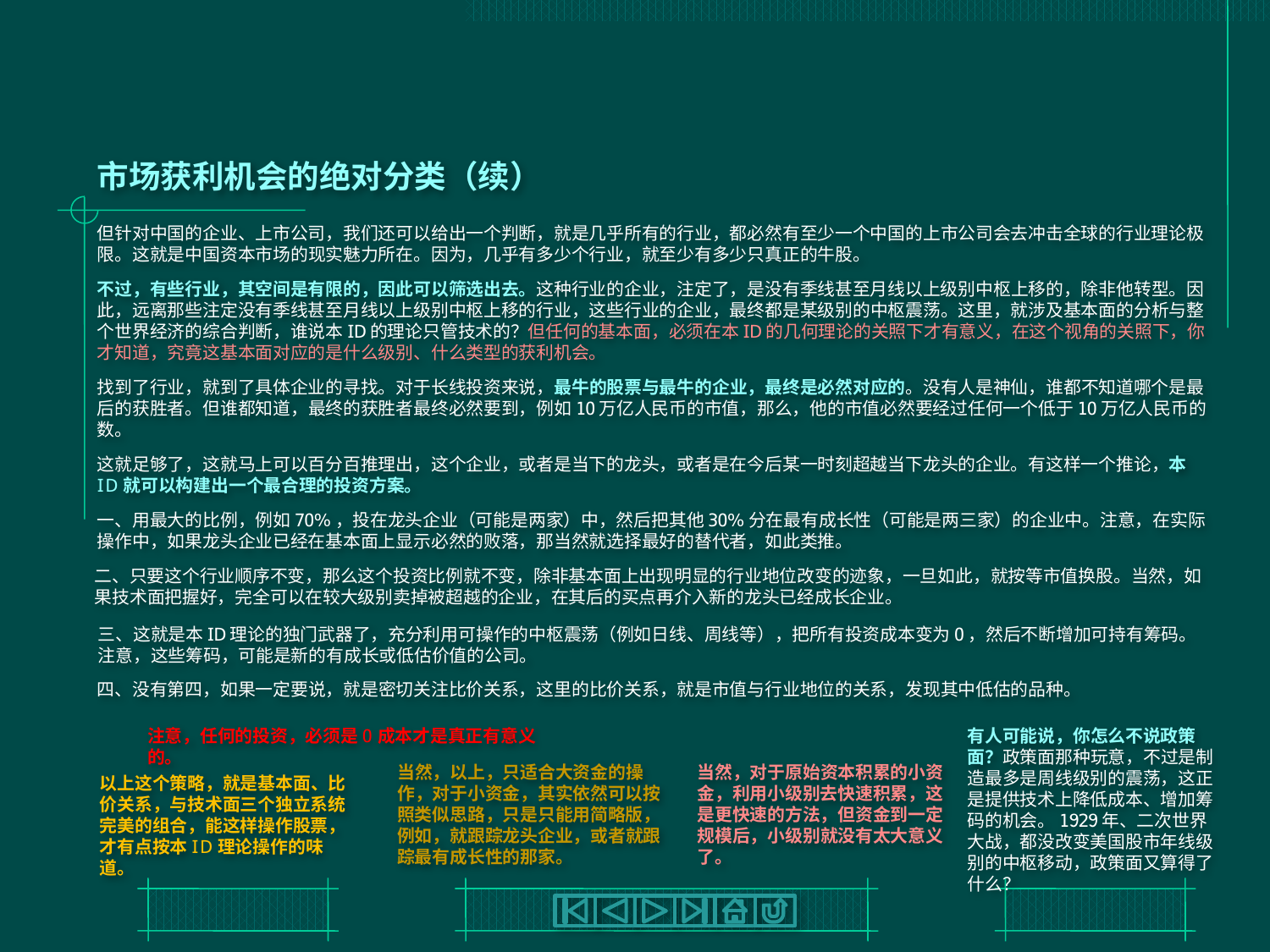

# 市场获利机会的绝对分类（续）
但针对中国的企业、上市公司，我们还可以给出一个判断，就是几乎所有的行业，都必然有至少一个中国的上市公司会去冲击全球的行业理论极限。这就是中国资本市场的现实魅力所在。因为，几乎有多少个行业，就至少有多少只真正的牛股。
不过，有些行业，其空间是有限的，因此可以筛选出去。这种行业的企业，注定了，是没有季线甚至月线以上级别中枢上移的，除非他转型。因此，远离那些注定没有季线甚至月线以上级别中枢上移的行业，这些行业的企业，最终都是某级别的中枢震荡。这里，就涉及基本面的分析与整个世界经济的综合判断，谁说本ID的理论只管技术的？但任何的基本面，必须在本ID的几何理论的关照下才有意义，在这个视角的关照下，你才知道，究竟这基本面对应的是什么级别、什么类型的获利机会。
找到了行业，就到了具体企业的寻找。对于长线投资来说，最牛的股票与最牛的企业，最终是必然对应的。没有人是神仙，谁都不知道哪个是最后的获胜者。但谁都知道，最终的获胜者最终必然要到，例如10万亿人民币的市值，那么，他的市值必然要经过任何一个低于10万亿人民币的数。
这就足够了，这就马上可以百分百推理出，这个企业，或者是当下的龙头，或者是在今后某一时刻超越当下龙头的企业。有这样一个推论，本ID就可以构建出一个最合理的投资方案。
一、用最大的比例，例如70%，投在龙头企业（可能是两家）中，然后把其他30%分在最有成长性（可能是两三家）的企业中。注意，在实际操作中，如果龙头企业已经在基本面上显示必然的败落，那当然就选择最好的替代者，如此类推。
二、只要这个行业顺序不变，那么这个投资比例就不变，除非基本面上出现明显的行业地位改变的迹象，一旦如此，就按等市值换股。当然，如果技术面把握好，完全可以在较大级别卖掉被超越的企业，在其后的买点再介入新的龙头已经成长企业。
三、这就是本ID理论的独门武器了，充分利用可操作的中枢震荡（例如日线、周线等），把所有投资成本变为0，然后不断增加可持有筹码。注意，这些筹码，可能是新的有成长或低估价值的公司。
四、没有第四，如果一定要说，就是密切关注比价关系，这里的比价关系，就是市值与行业地位的关系，发现其中低估的品种。
注意，任何的投资，必须是0成本才是真正有意义的。
有人可能说，你怎么不说政策面？政策面那种玩意，不过是制造最多是周线级别的震荡，这正是提供技术上降低成本、增加筹码的机会。1929年、二次世界大战，都没改变美国股市年线级别的中枢移动，政策面又算得了什么？
当然，以上，只适合大资金的操作，对于小资金，其实依然可以按照类似思路，只是只能用简略版，例如，就跟踪龙头企业，或者就跟踪最有成长性的那家。
当然，对于原始资本积累的小资金，利用小级别去快速积累，这是更快速的方法，但资金到一定规模后，小级别就没有太大意义了。
以上这个策略，就是基本面、比价关系，与技术面三个独立系统完美的组合，能这样操作股票，才有点按本ID理论操作的味道。